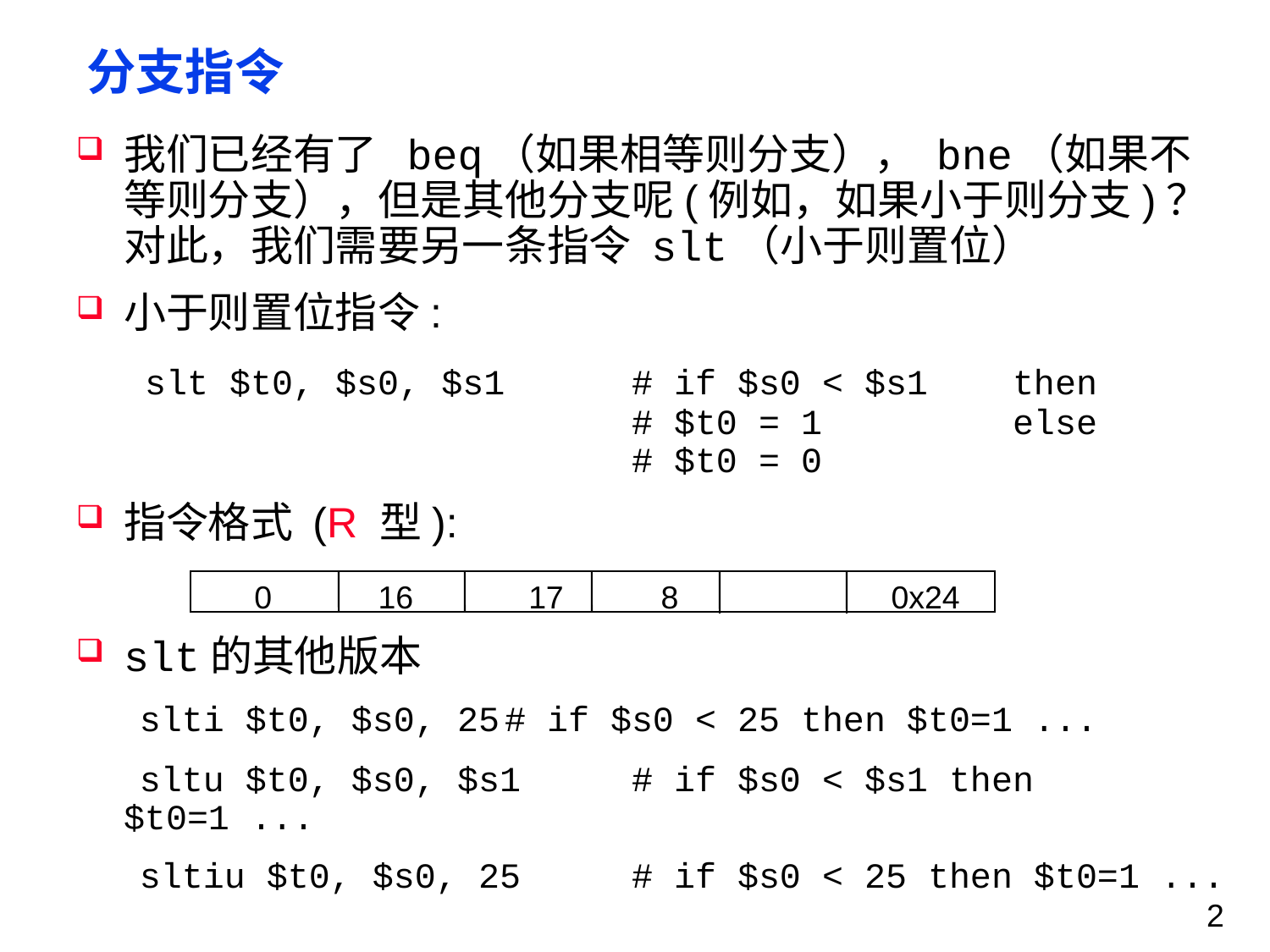

# 分支指令

我们已经有了  beq（如果相等则分支）， bne（如果不等则分支），但是其他分支呢(例如，如果小于则分支)？对此，我们需要另一条指令 slt（小于则置位）
小于则置位指令:
	 slt $t0, $s0, $s1 	# if $s0 < $s1 	then
				# $t0 = 1		else
				# $t0 = 0
指令格式 (R 型):

slt的其他版本
   slti $t0, $s0, 25	# if $s0 < 25 then $t0=1 ...
   sltu $t0, $s0, $s1	# if $s0 < $s1 then $t0=1 ...
   sltiu $t0, $s0, 25	# if $s0 < 25 then $t0=1 ...

  0            16             17           8                        0x24

2